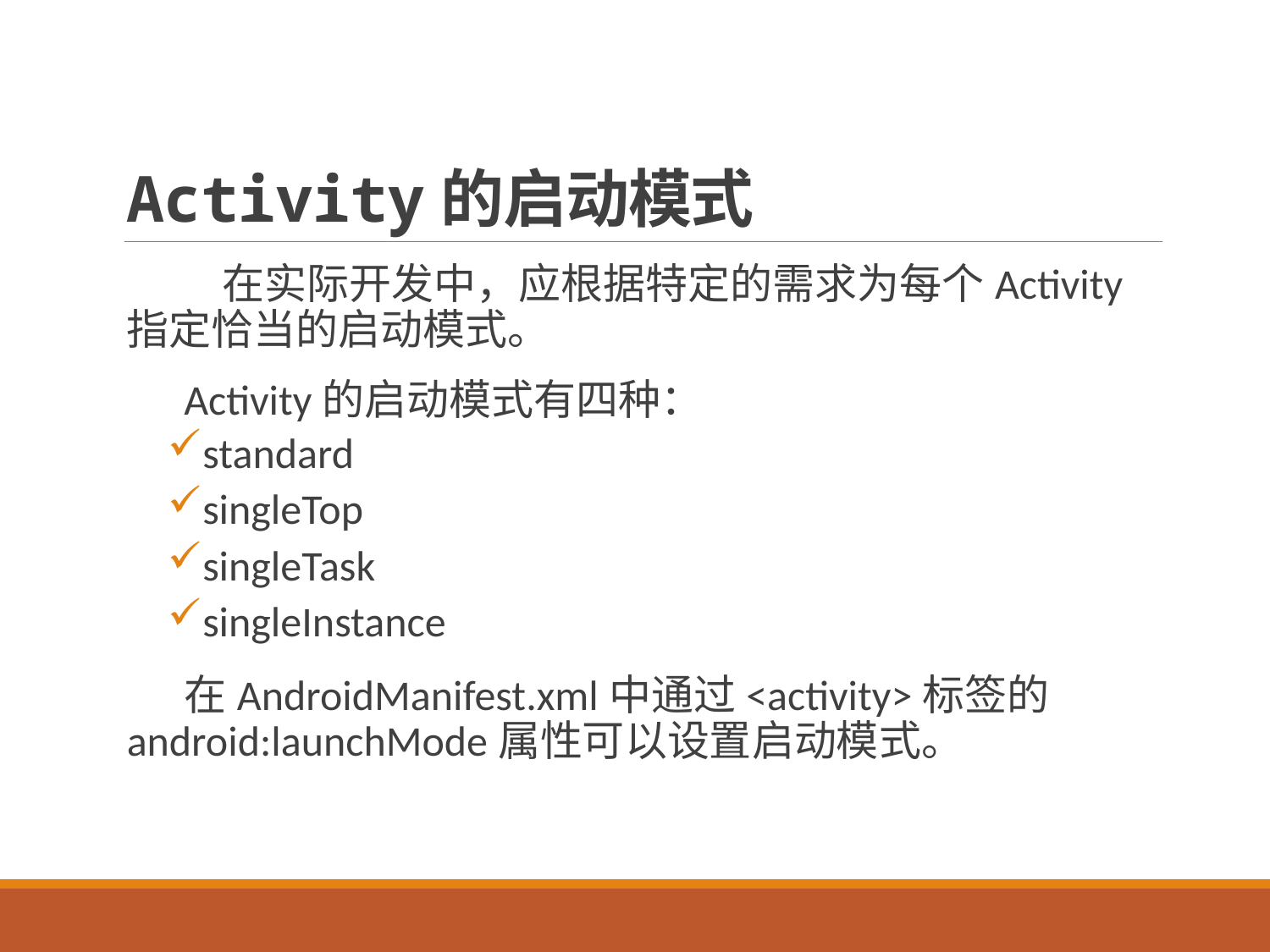

# Activity的启动模式
         在实际开发中，应根据特定的需求为每个Activity指定恰当的启动模式。
      Activity的启动模式有四种：
standard
singleTop
singleTask
singleInstance
     在AndroidManifest.xml中通过<activity>标签的android:launchMode属性可以设置启动模式。